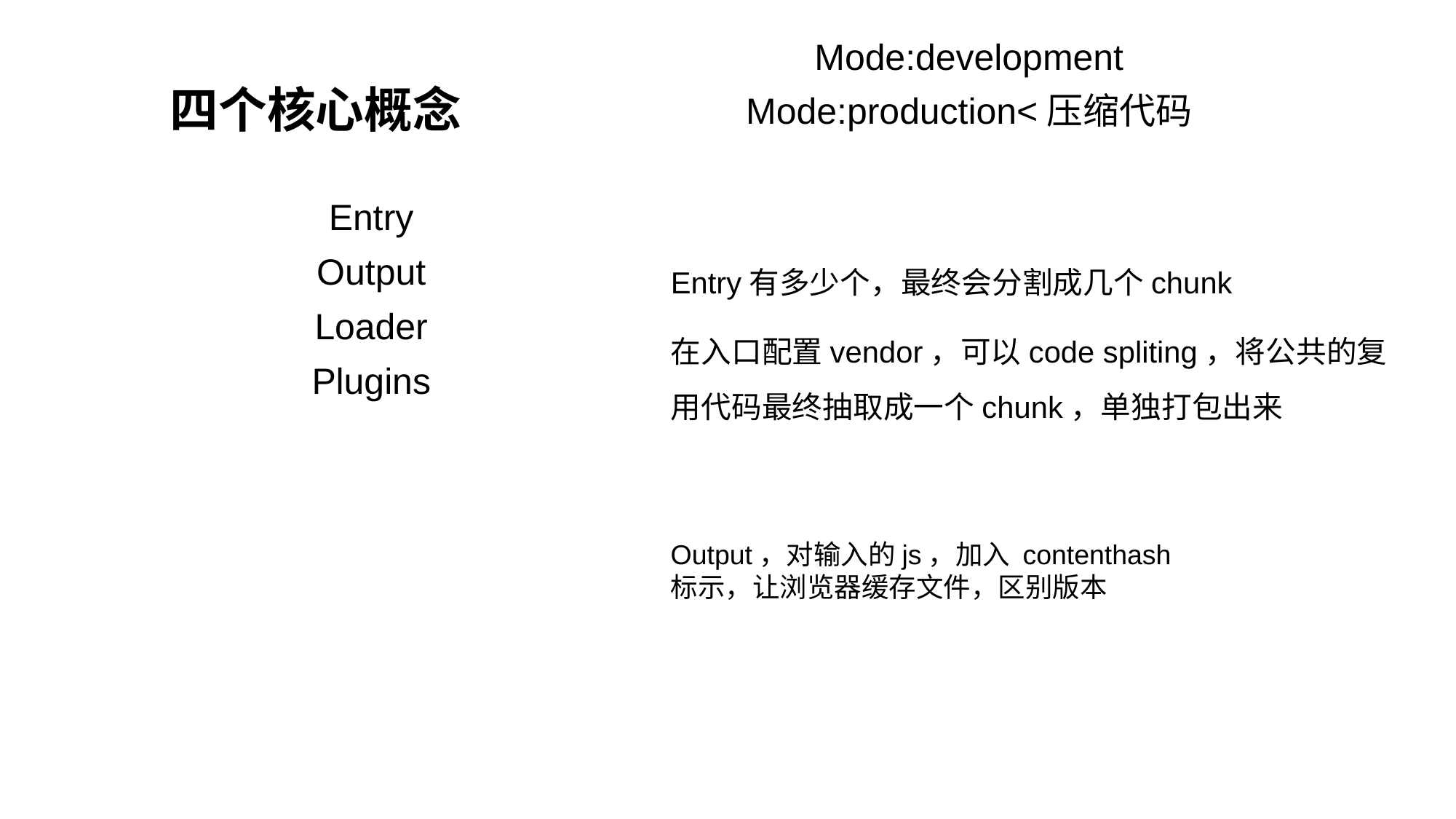

Mode:development
Mode:production<压缩代码
# 四个核心概念
Entry
Output
Loader
Plugins
Entry有多少个，最终会分割成几个chunk
在入口配置vendor，可以code spliting，将公共的复用代码最终抽取成一个chunk，单独打包出来
Output，对输入的js，加入 contenthash标示，让浏览器缓存文件，区别版本